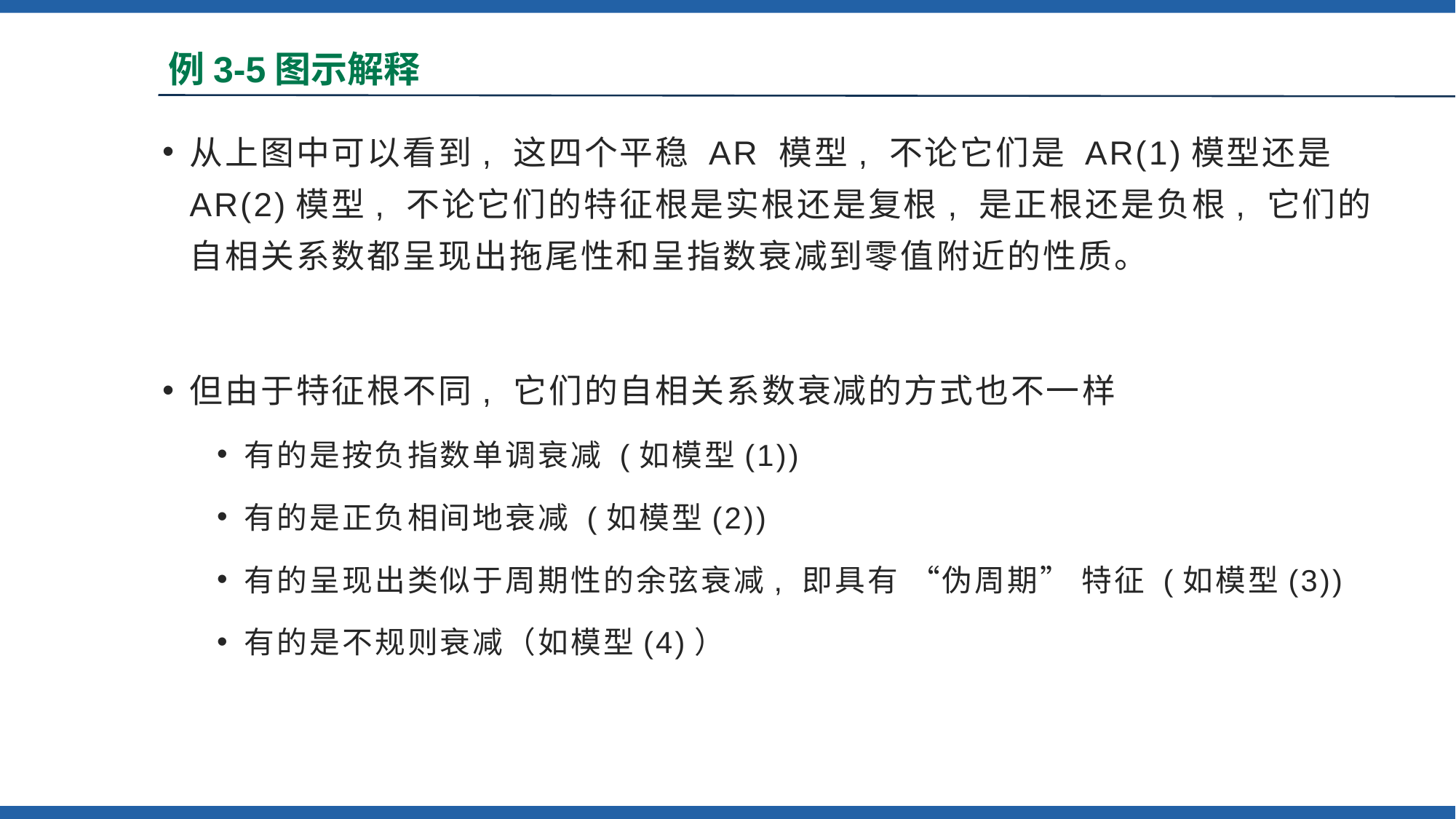

# 例3-5图示解释
从上图中可以看到, 这四个平稳 AR 模型, 不论它们是 AR(1)模型还是 AR(2)模型, 不论它们的特征根是实根还是复根, 是正根还是负根, 它们的自相关系数都呈现出拖尾性和呈指数衰减到零值附近的性质。

但由于特征根不同, 它们的自相关系数衰减的方式也不一样
有的是按负指数单调衰减 (如模型(1))
有的是正负相间地衰减 (如模型(2))
有的呈现出类似于周期性的余弦衰减, 即具有 “伪周期” 特征 (如模型(3))
有的是不规则衰减（如模型(4)）